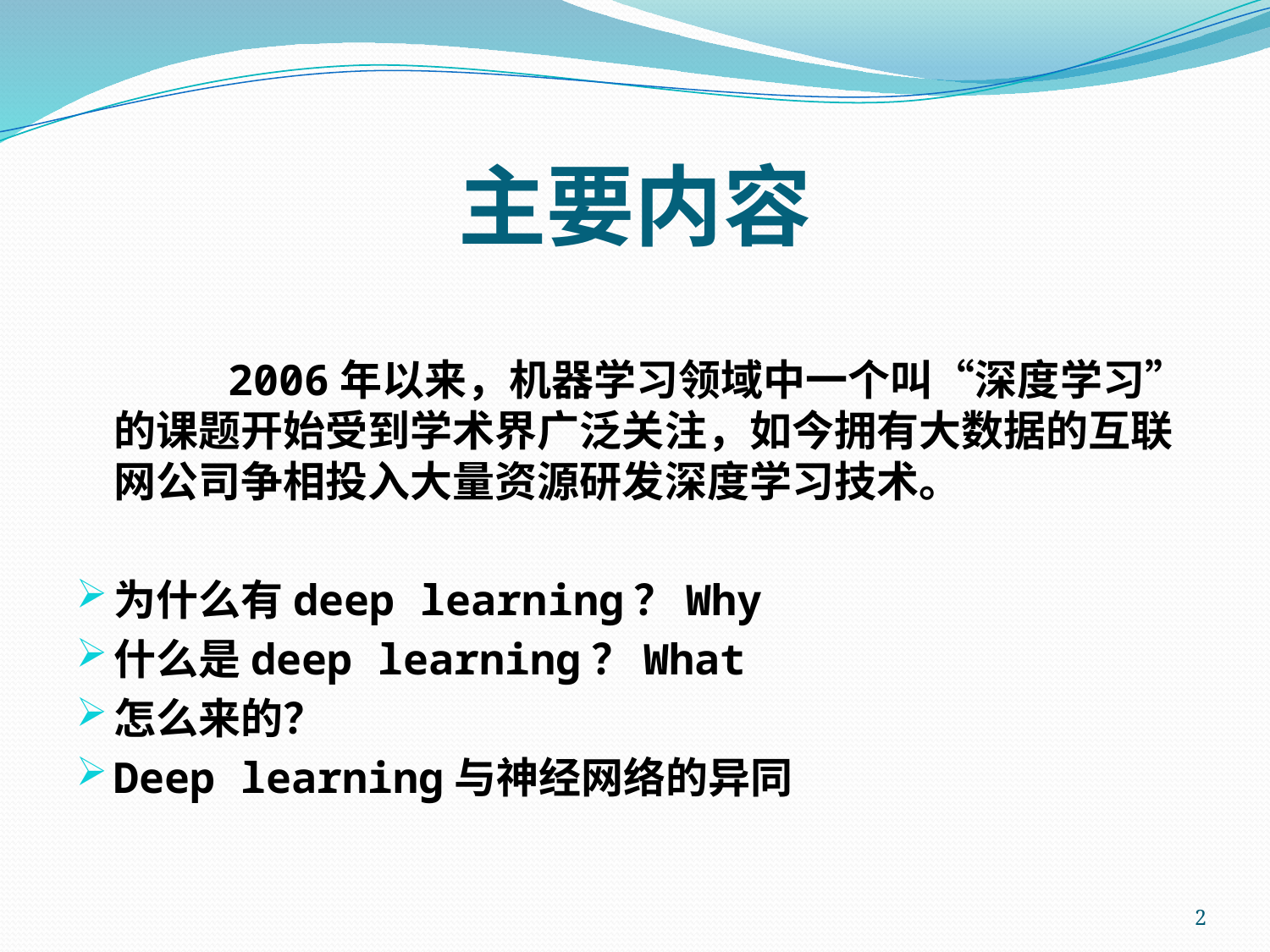

# 主要内容
      2006年以来，机器学习领域中一个叫“深度学习”的课题开始受到学术界广泛关注，如今拥有大数据的互联网公司争相投入大量资源研发深度学习技术。

为什么有deep learning？Why
什么是deep learning？What
怎么来的？
Deep learning与神经网络的异同

2